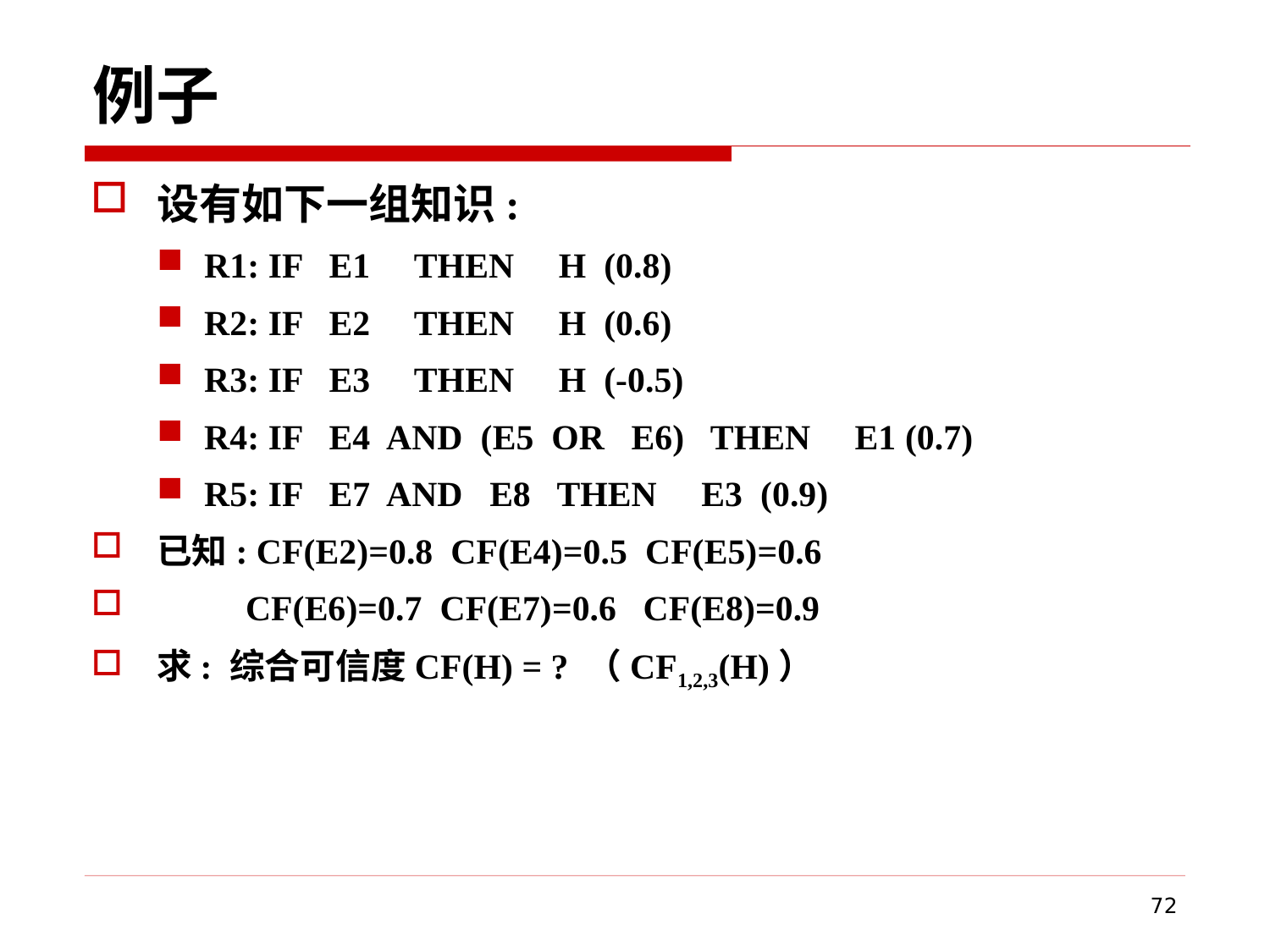

# 例子
设有如下一组知识:
R1: IF   E1     THEN     H  (0.8)
R2: IF   E2     THEN     H  (0.6)
R3: IF   E3     THEN     H  (-0.5)
R4: IF   E4  AND  (E5  OR   E6)   THEN     E1 (0.7)
R5: IF   E7  AND   E8   THEN     E3  (0.9)
已知: CF(E2)=0.8  CF(E4)=0.5  CF(E5)=0.6
          CF(E6)=0.7  CF(E7)=0.6   CF(E8)=0.9
求: 综合可信度CF(H) = ? （CF1,2,3(H)）

72